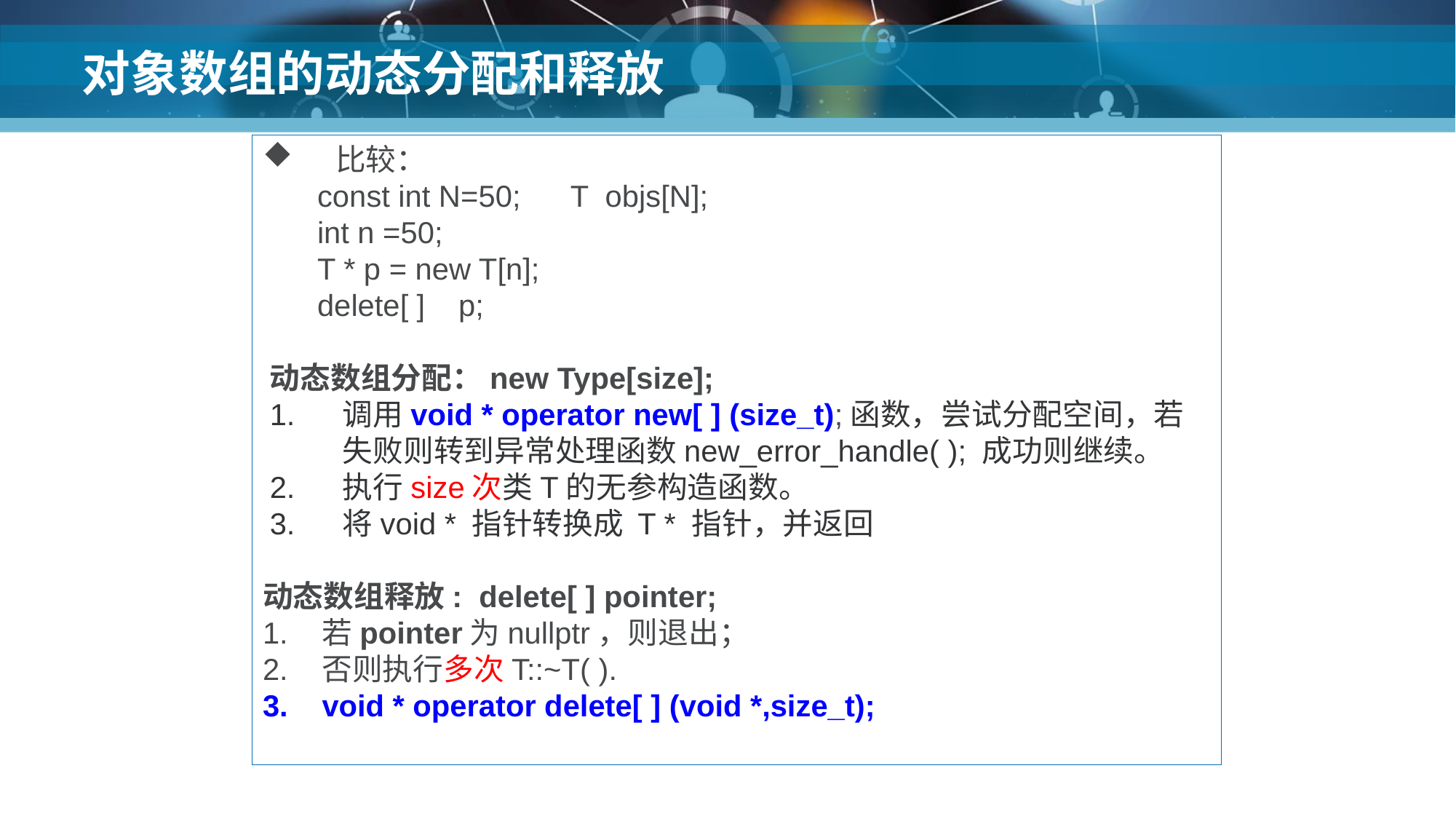

# 对象数组的动态分配和释放
比较：
const int N=50;      T  objs[N];
int n =50;
T * p = new T[n];
delete[ ]    p;
动态数组分配：new Type[size];
调用void * operator new[ ] (size_t);函数，尝试分配空间，若失败则转到异常处理函数new_error_handle( ); 成功则继续。
执行size次类T的无参构造函数。
将void * 指针转换成 T * 指针，并返回
动态数组释放:  delete[ ] pointer;
若pointer为nullptr，则退出；
否则执行多次T::~T( ).
void * operator delete[ ] (void *,size_t);